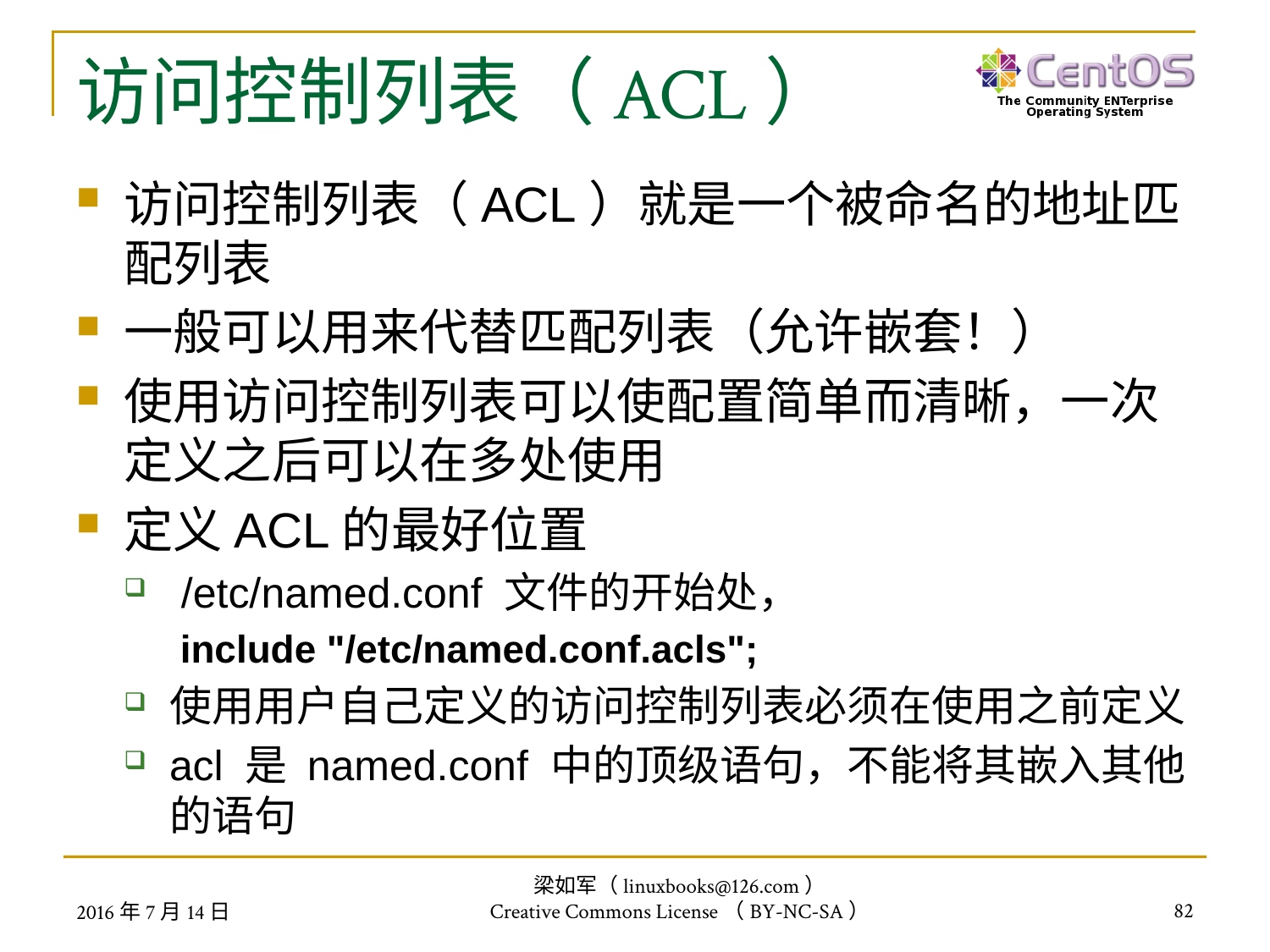

# 访问控制列表（ACL）
访问控制列表（ACL）就是一个被命名的地址匹配列表
一般可以用来代替匹配列表（允许嵌套！）
使用访问控制列表可以使配置简单而清晰，一次定义之后可以在多处使用
定义ACL的最好位置
 /etc/named.conf 文件的开始处，
 include "/etc/named.conf.acls";
使用用户自己定义的访问控制列表必须在使用之前定义
acl 是 named.conf 中的顶级语句，不能将其嵌入其他的语句
梁如军（linuxbooks@126.com）
Creative Commons License（BY-NC-SA）
2016年7月14日
82